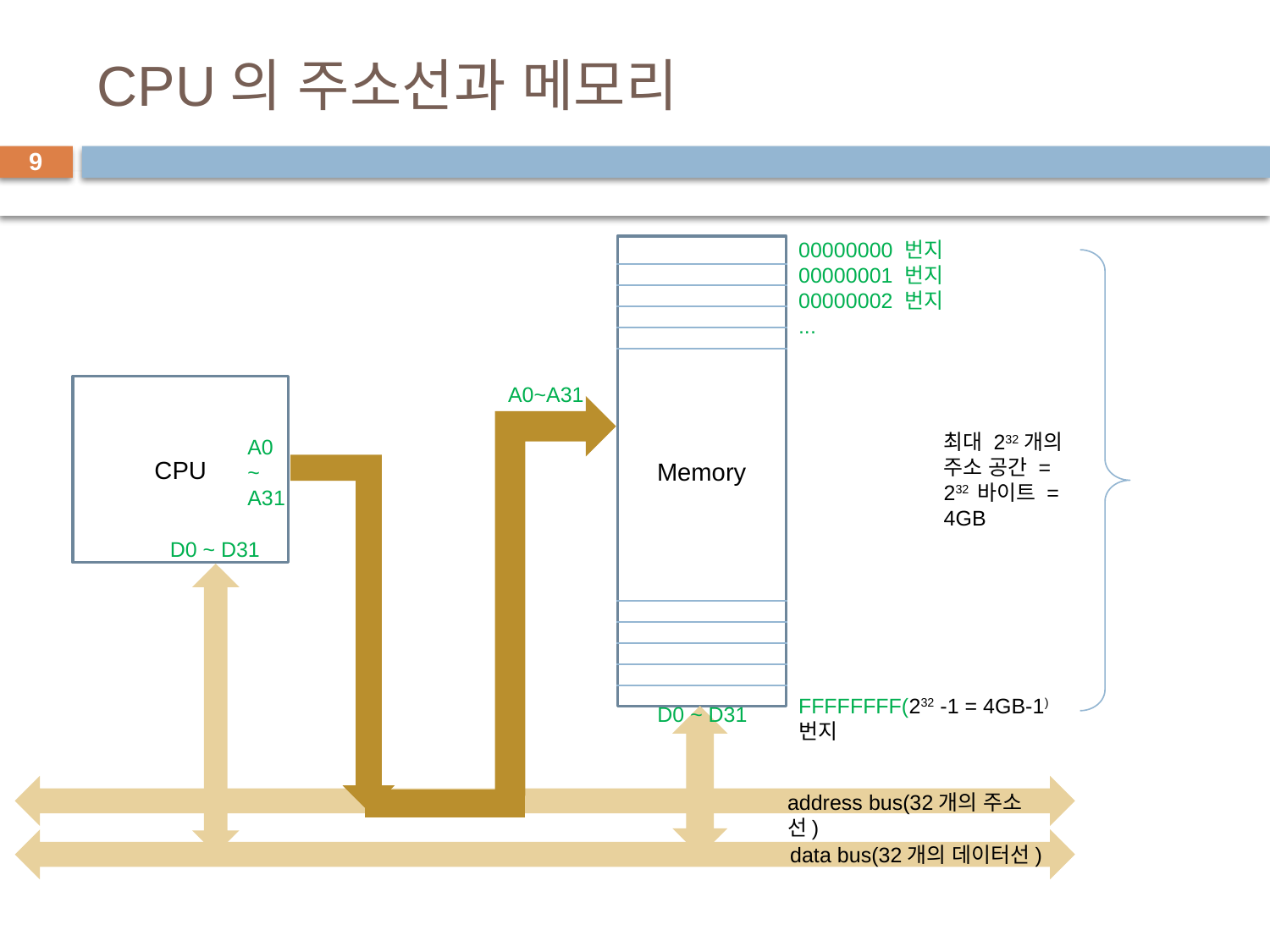

# CPU의 주소선과 메모리
9
00000000 번지
00000001 번지
00000002 번지
...

FFFFFFFF(232 -1 = 4GB-1) 번지
Memory

A0~A31
CPU
최대 232개의
주소 공간 =
232 바이트 =
4GB
A0
~
A31

D0 ~ D31

D0 ~ D31

address bus(32개의 주소선)

data bus(32개의 데이터선)